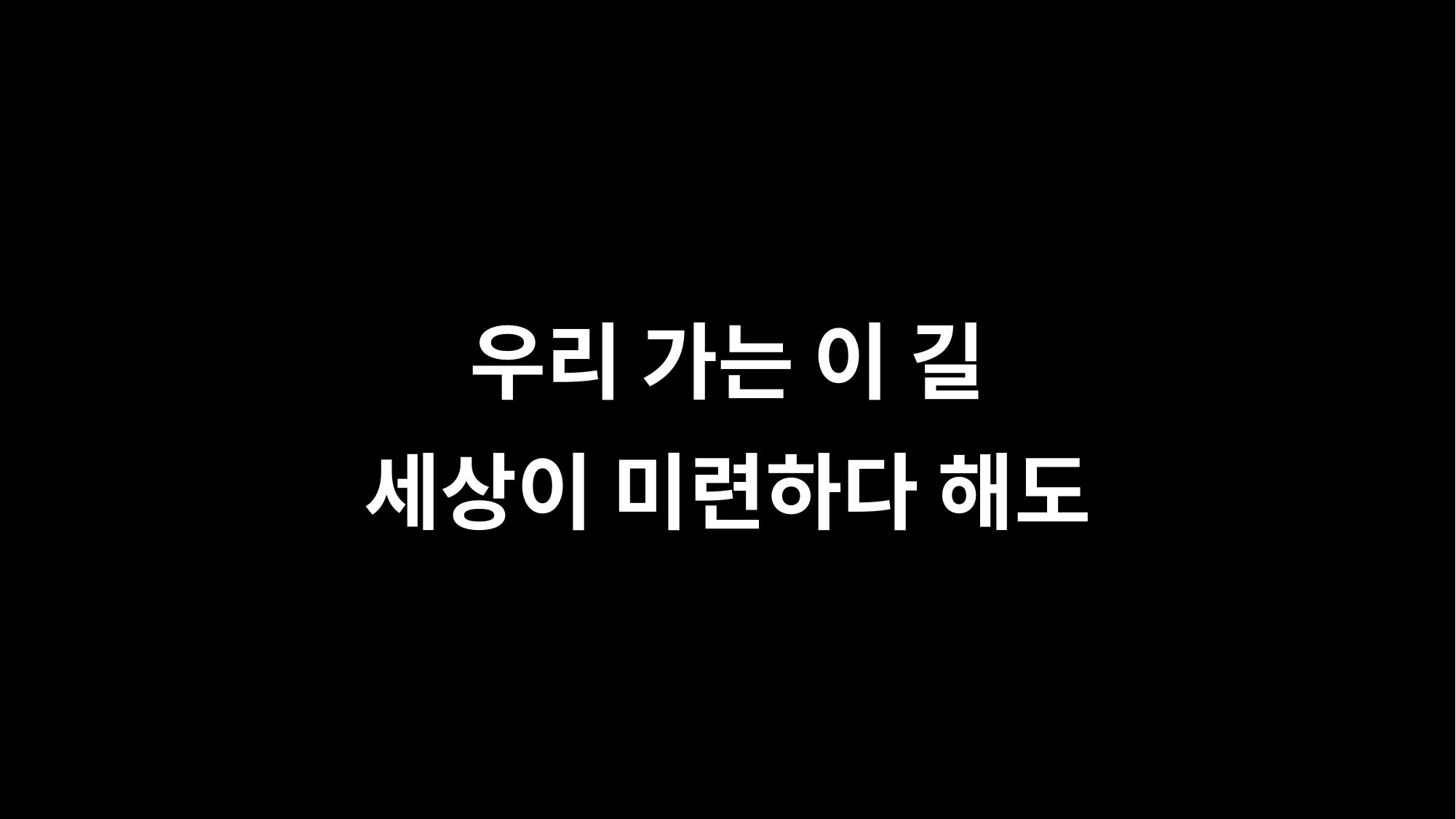

우리 가는 이 길
세상이 미련하다 해도